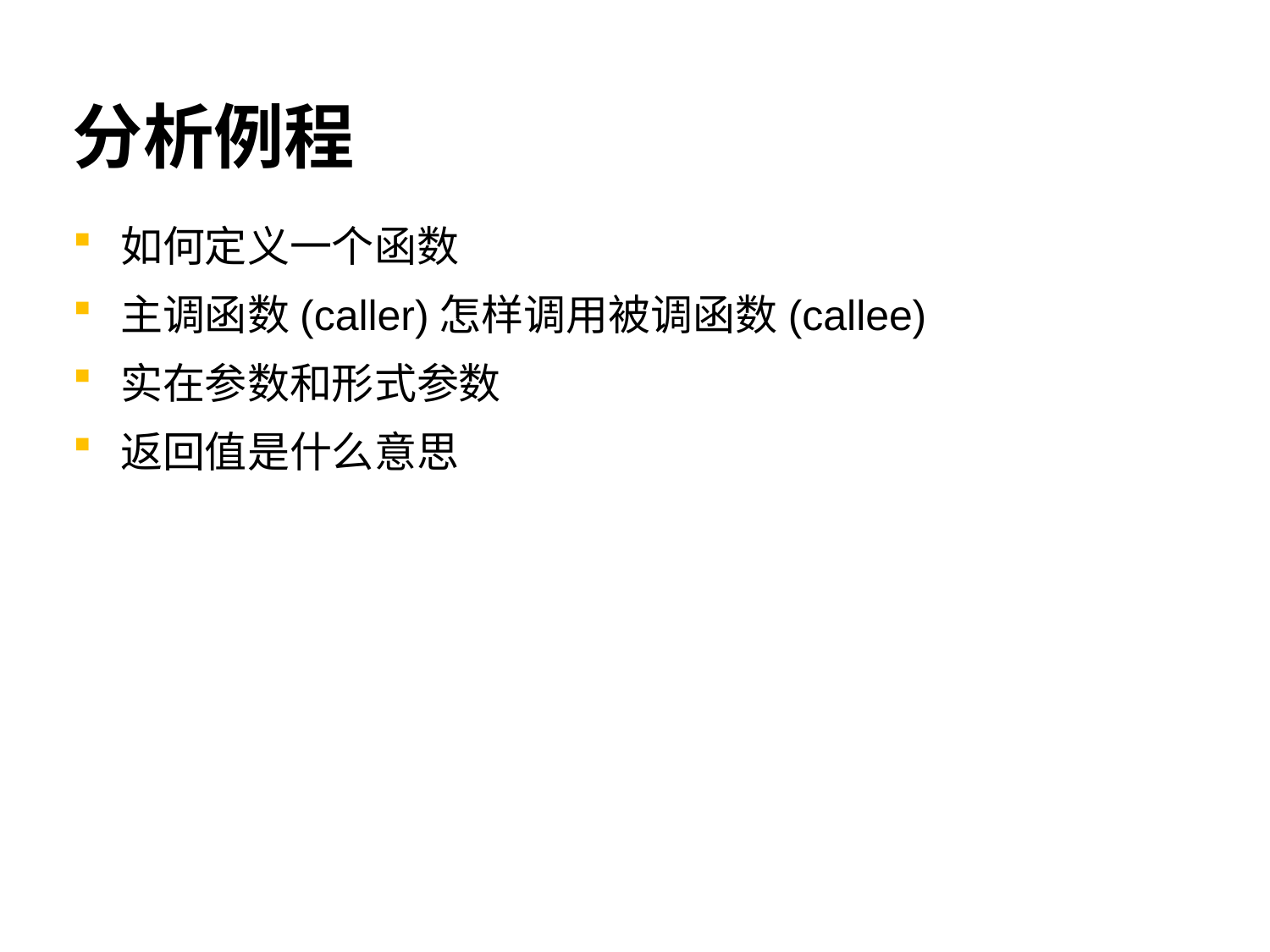

# 分析例程
如何定义一个函数
主调函数(caller)怎样调用被调函数(callee)
实在参数和形式参数
返回值是什么意思